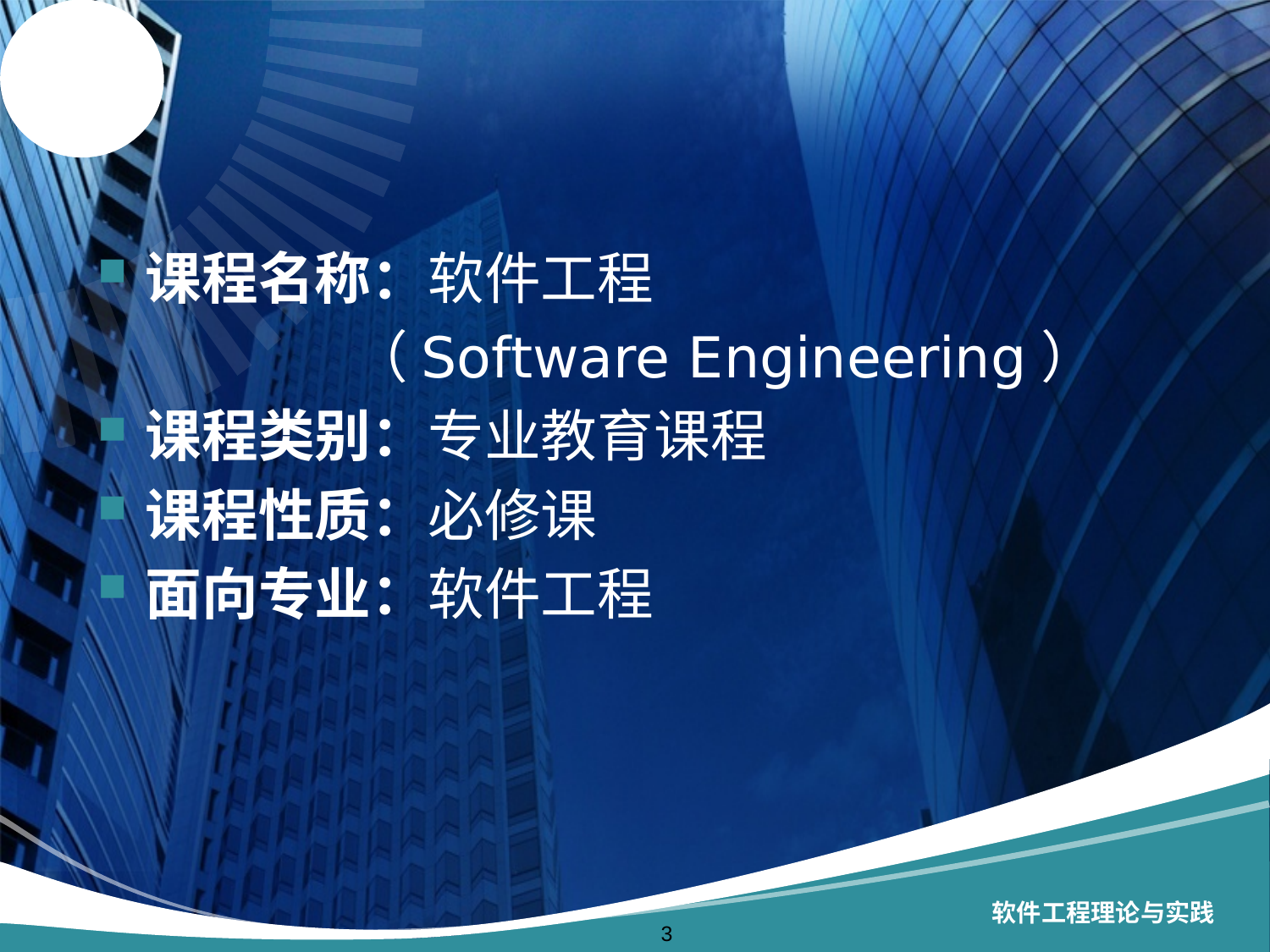

#
课程名称：软件工程
		（Software Engineering）
课程类别：专业教育课程
课程性质：必修课
面向专业：软件工程
软件工程理论与实践
3